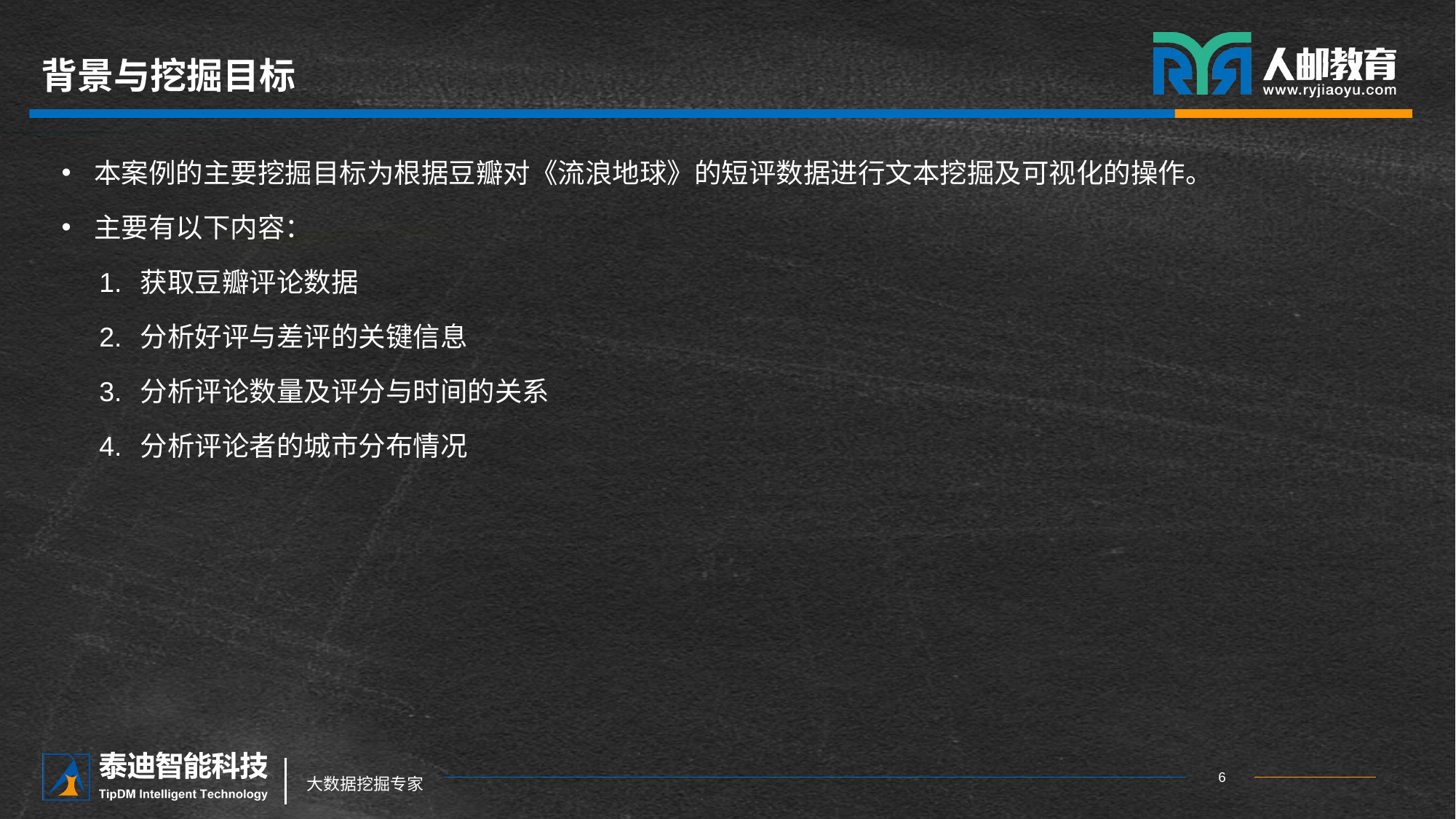

# 背景与挖掘目标
本案例的主要挖掘目标为根据豆瓣对《流浪地球》的短评数据进行文本挖掘及可视化的操作。
主要有以下内容：
获取豆瓣评论数据
分析好评与差评的关键信息
分析评论数量及评分与时间的关系
分析评论者的城市分布情况